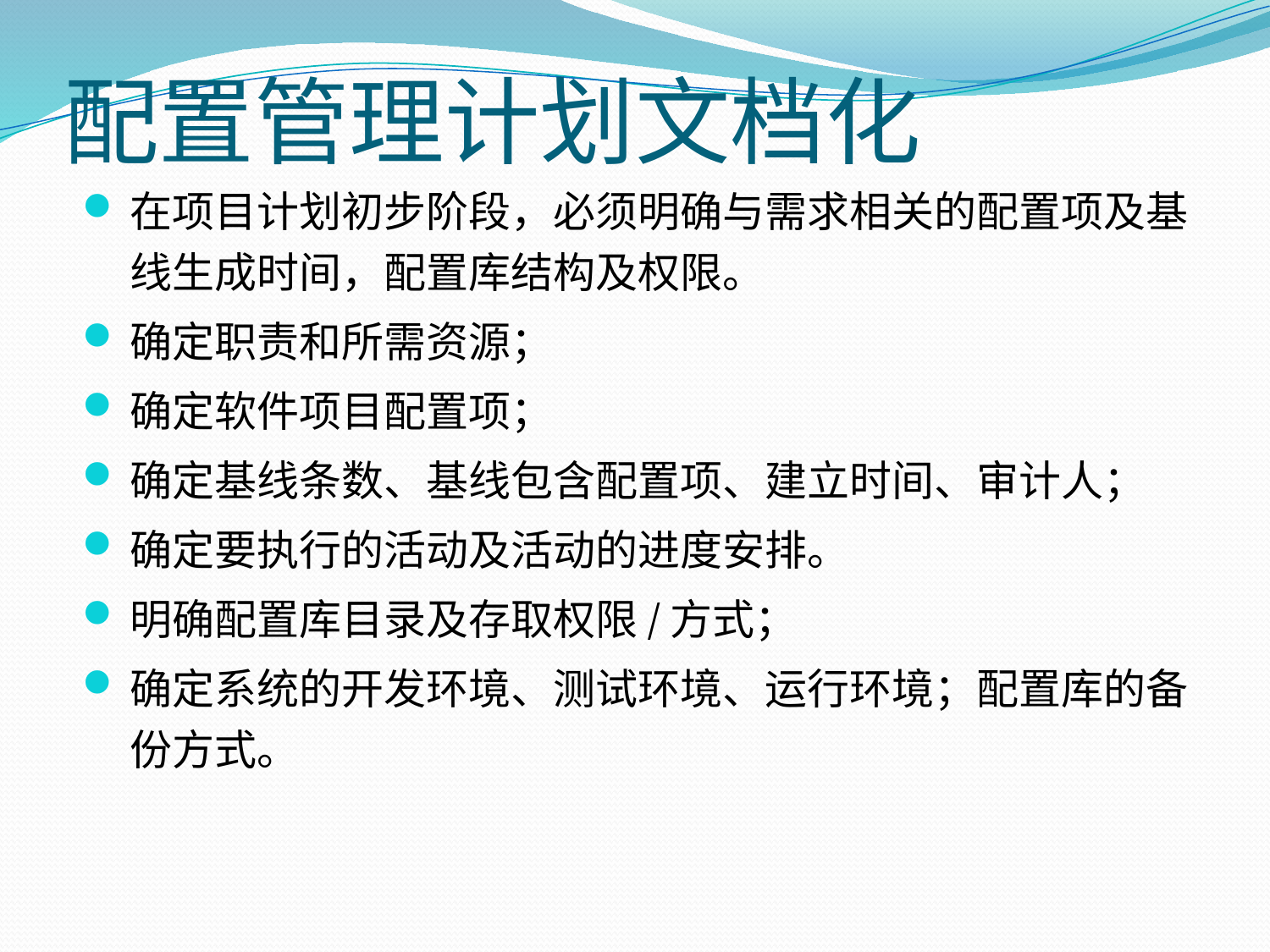

配置管理计划文档化
在项目计划初步阶段，必须明确与需求相关的配置项及基线生成时间，配置库结构及权限。
确定职责和所需资源；
确定软件项目配置项；
确定基线条数、基线包含配置项、建立时间、审计人；
确定要执行的活动及活动的进度安排。
明确配置库目录及存取权限/方式；
确定系统的开发环境、测试环境、运行环境；配置库的备份方式。